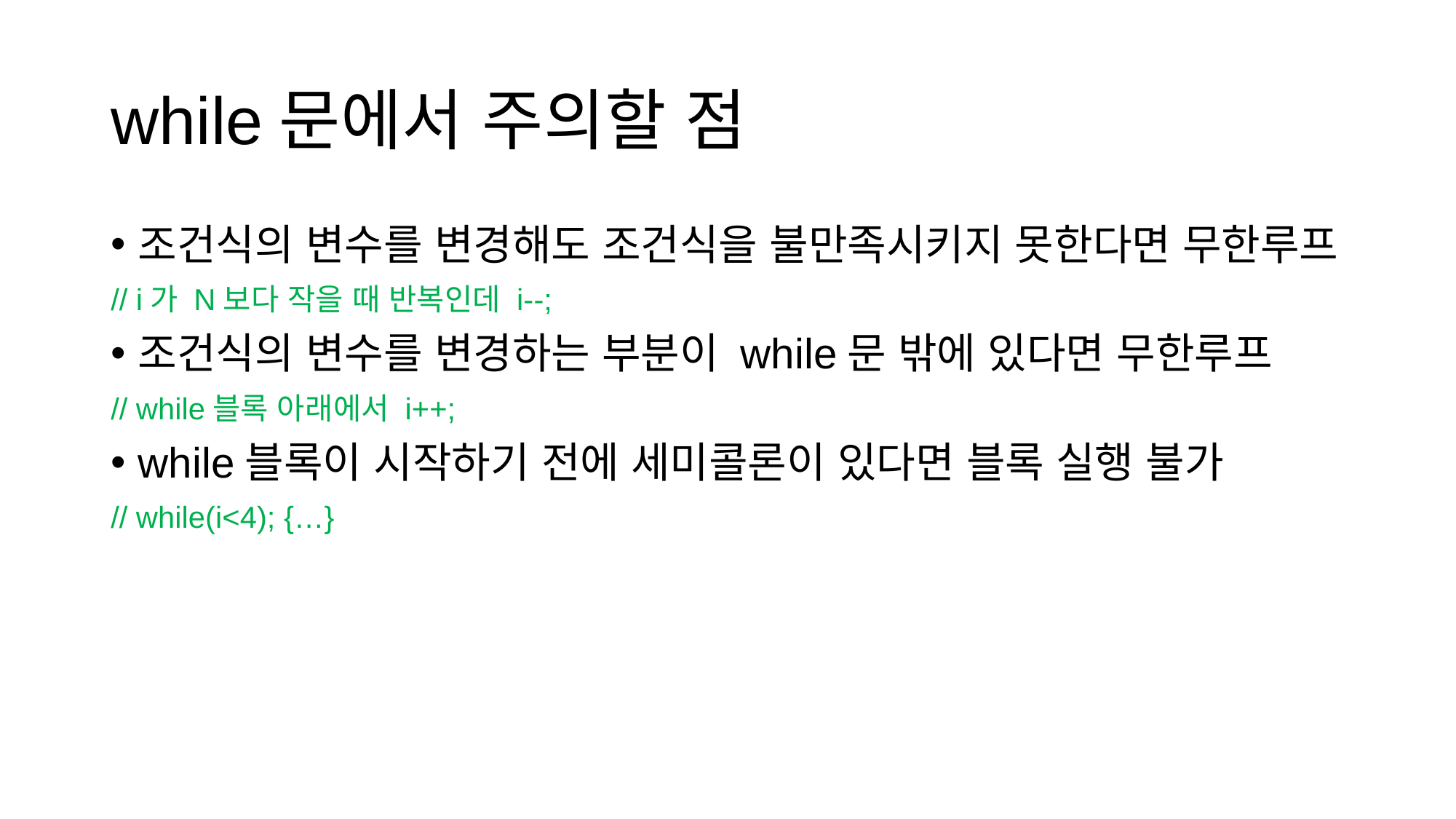

# while문에서 주의할 점
조건식의 변수를 변경해도 조건식을 불만족시키지 못한다면 무한루프
// i가 N보다 작을 때 반복인데 i--;
조건식의 변수를 변경하는 부분이 while문 밖에 있다면 무한루프
// while블록 아래에서 i++;
while블록이 시작하기 전에 세미콜론이 있다면 블록 실행 불가
// while(i<4); {…}